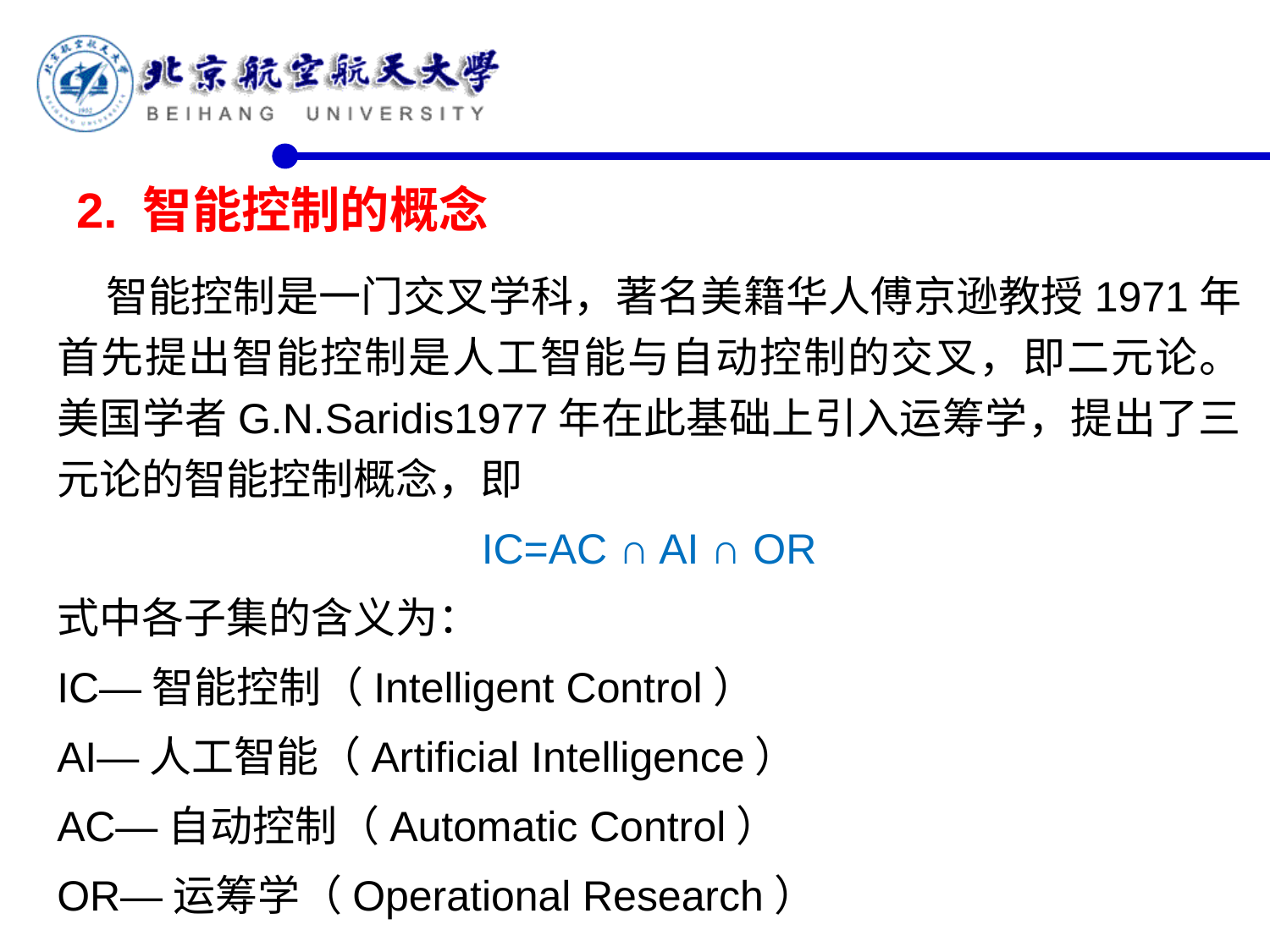

2. 智能控制的概念
    智能控制是一门交叉学科，著名美籍华人傅京逊教授1971年首先提出智能控制是人工智能与自动控制的交叉，即二元论。美国学者G.N.Saridis1977年在此基础上引入运筹学，提出了三元论的智能控制概念，即
IC=AC ∩ AI ∩ OR
式中各子集的含义为：
IC—智能控制（Intelligent Control）
AI—人工智能（Artificial Intelligence）
AC—自动控制（Automatic Control）
OR—运筹学（Operational Research）